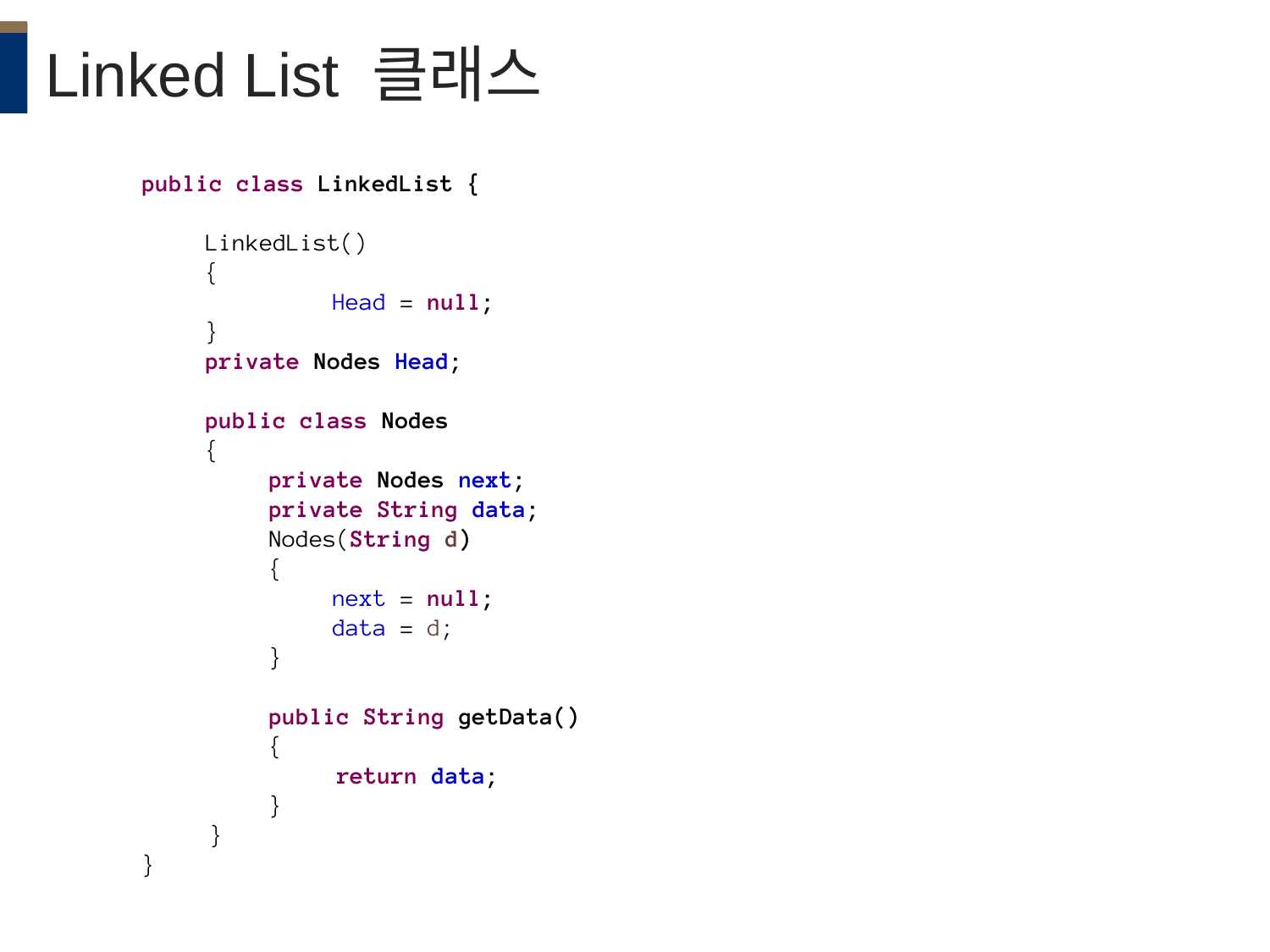

# Linked List 클래스
public class LinkedList {

LinkedList()
{
	Head = null;
}
private Nodes Head;

public class Nodes
{
private Nodes next;
private String data;
Nodes(String d)
{
next = null;
data = d;
}

public String getData()
{
     return data;
}
     }
}